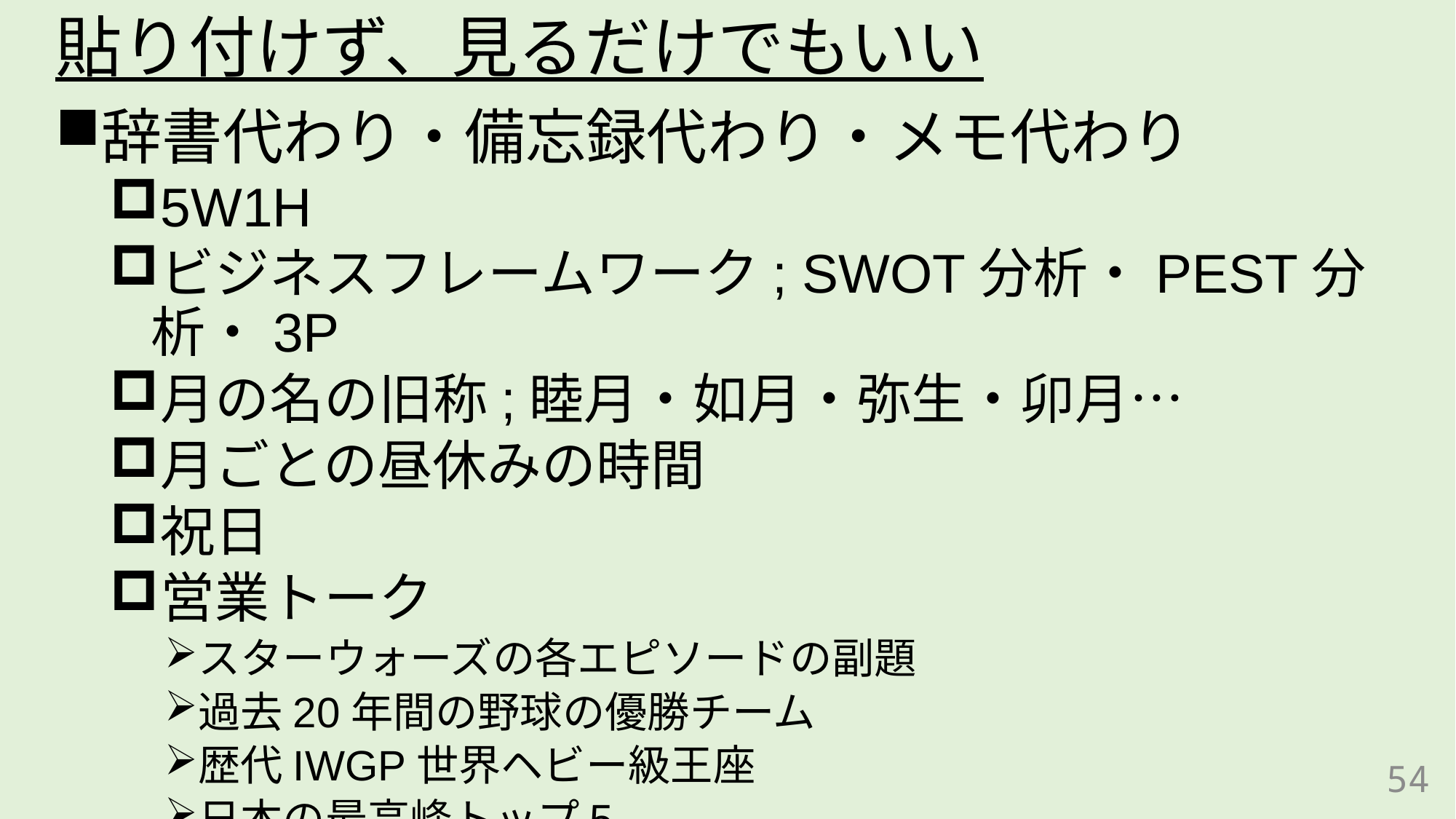

# 貼り付けず、見るだけでもいい
辞書代わり・備忘録代わり・メモ代わり
5W1H
ビジネスフレームワーク; SWOT分析・PEST分析・3P
月の名の旧称;睦月・如月・弥生・卯月…
月ごとの昼休みの時間
祝日
営業トーク
スターウォーズの各エピソードの副題
過去20年間の野球の優勝チーム
歴代IWGP世界ヘビー級王座
日本の最高峰トップ5

54